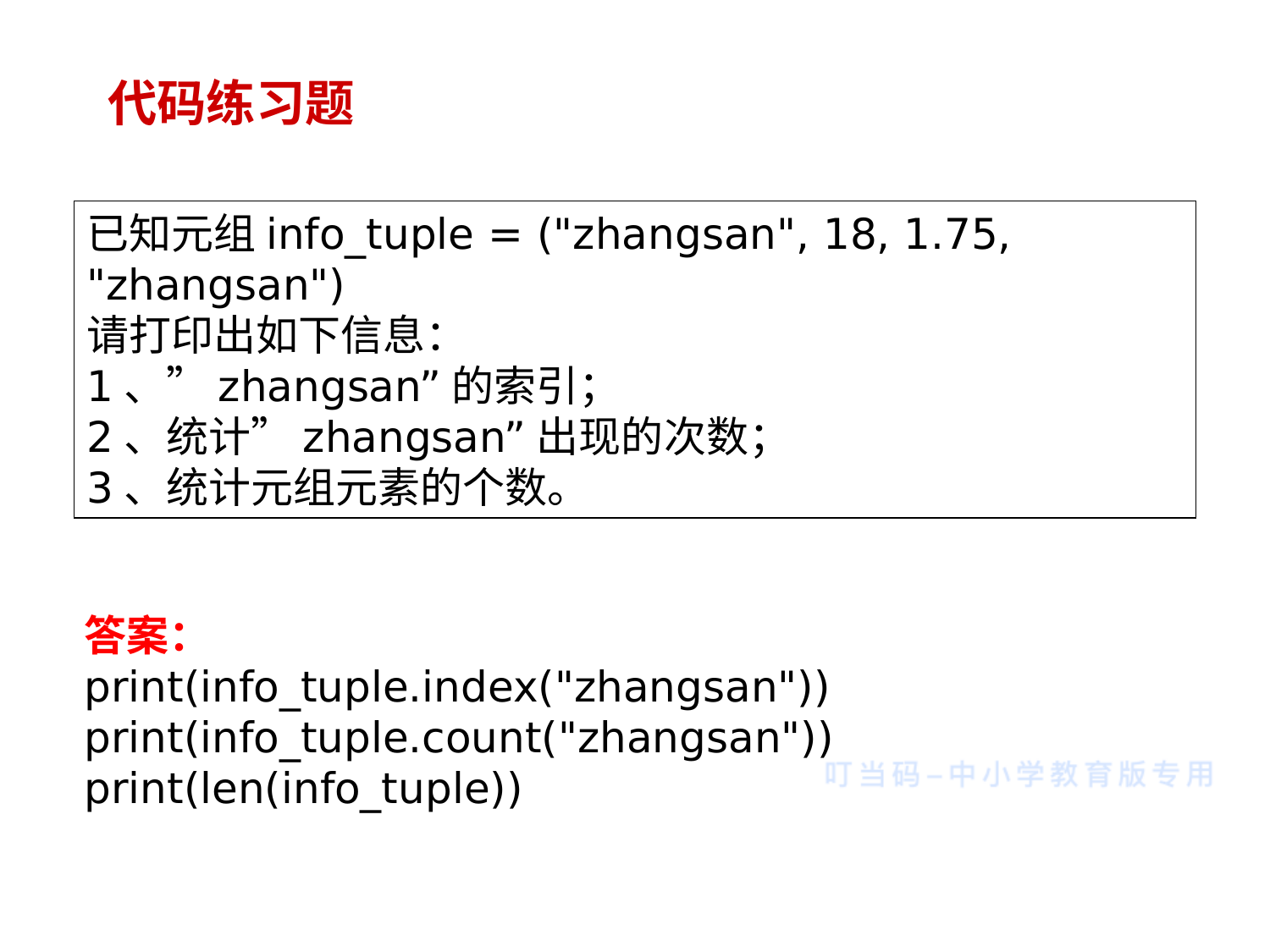

代码练习题
已知元组info_tuple = ("zhangsan", 18, 1.75, "zhangsan")
请打印出如下信息：
1、”zhangsan”的索引；
2、统计”zhangsan”出现的次数；
3、统计元组元素的个数。
答案：
print(info_tuple.index("zhangsan"))
print(info_tuple.count("zhangsan"))
print(len(info_tuple))